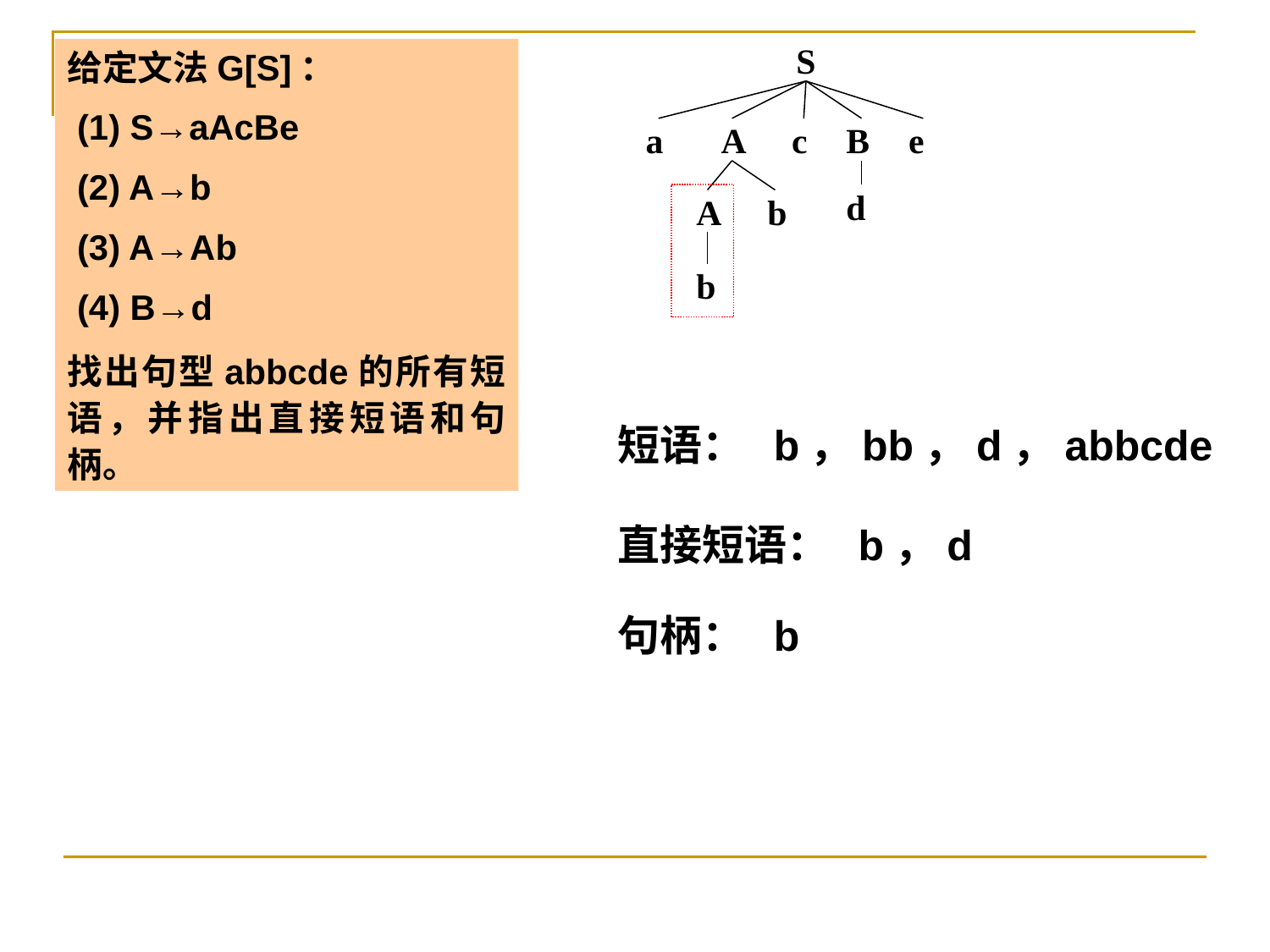

给定文法G[S]：
 (1) S→aAcBe
 (2) A→b
 (3) A→Ab
 (4) B→d
找出句型abbcde的所有短语，并指出直接短语和句柄。
S
a
A
c
B
e

d
A
 b
b

短语：  b，bb，d，abbcde
直接短语：  b，d
句柄：  b
19